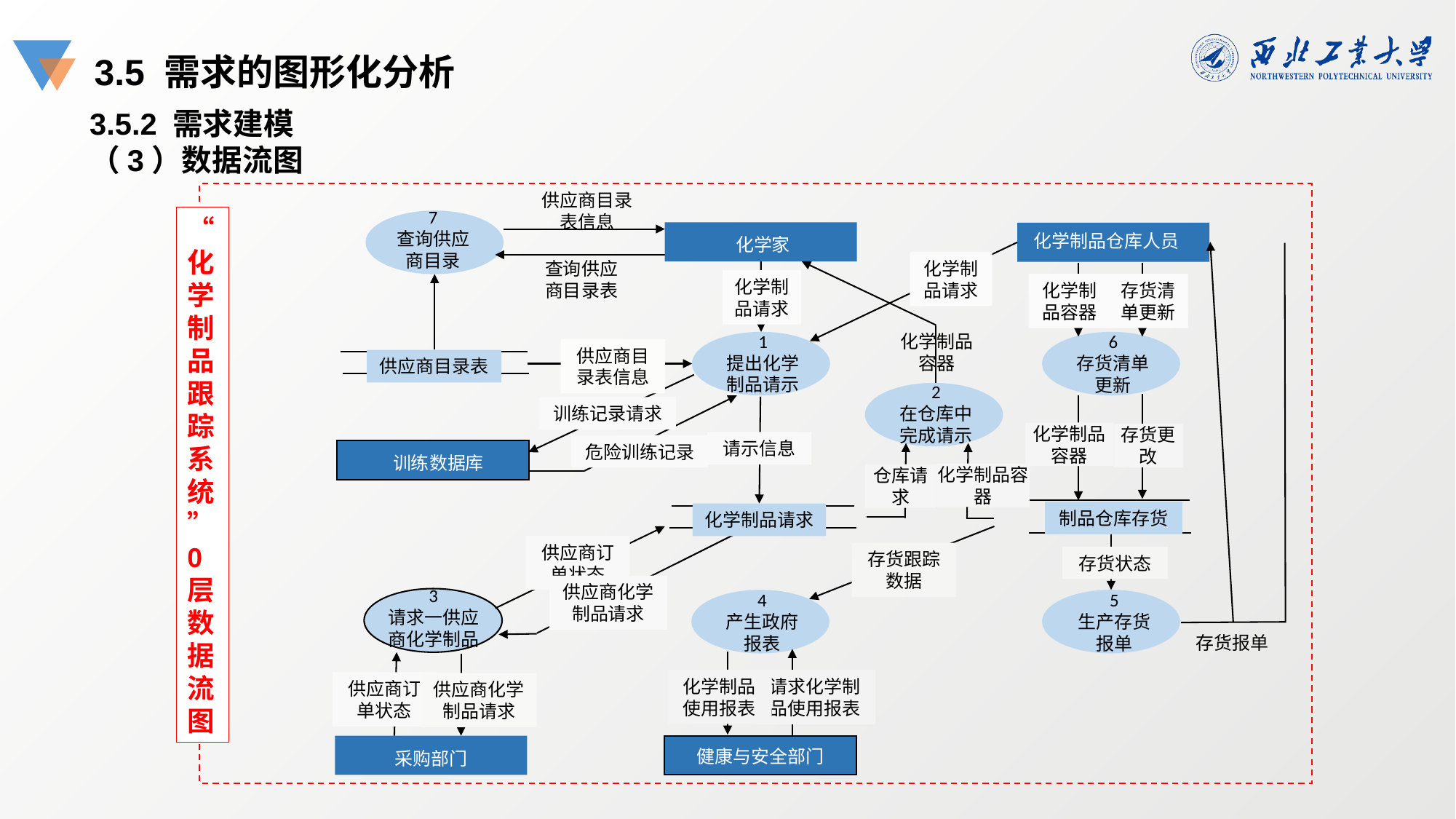

3.5 需求的图形化分析
3.5.2 需求建模
（3）数据流图

供应商目录表信息
7
查询供应商目录

化学制品仓库人员
化学家

化学制品请求
查询供应商目录表
化学制品请求
化学制品容器
存货清单更新
1
提出化学制品请示
6
存货清单更新
化学制品容器

供应商目录表信息
供应商目录表
2
在仓库中完成请示

训练记录请求
化学制品容器
存货更改
请示信息
危险训练记录

训练数据库
化学制品容器
仓库请求
制品仓库存货
化学制品请求
供应商订单状态
存货跟踪数据
存货状态
供应商化学制品请求
3
请求一供应商化学制品
5
生产存货报单
4
产生政府报表

存货报单
化学制品使用报表
请求化学制品使用报表
供应商订单状态
供应商化学制品请求

健康与安全部门
采购部门
“化学制品跟踪系统”0层数据流图

21